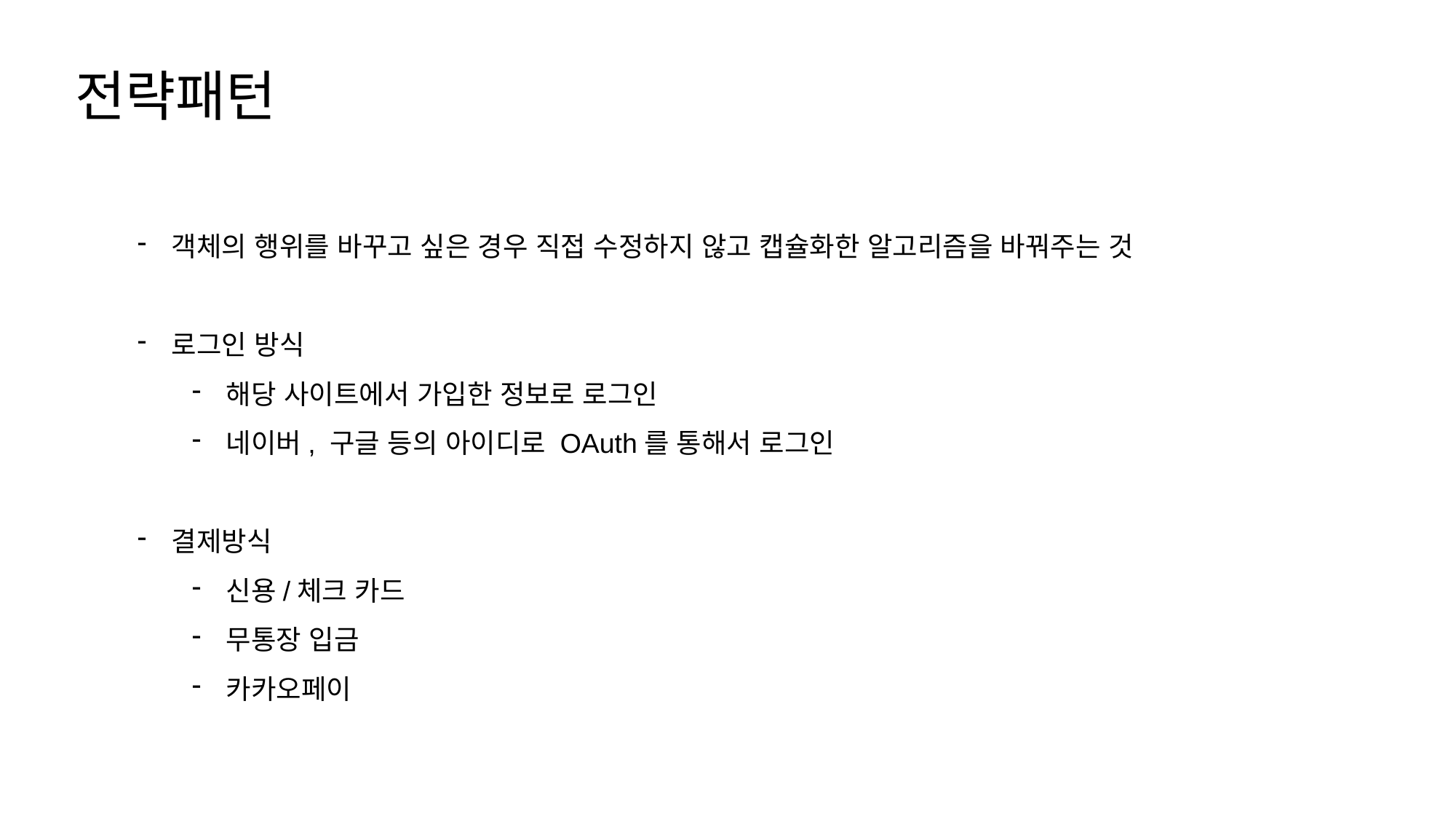

전략패턴
객체의 행위를 바꾸고 싶은 경우 직접 수정하지 않고 캡슐화한 알고리즘을 바꿔주는 것

로그인 방식
해당 사이트에서 가입한 정보로 로그인
네이버, 구글 등의 아이디로 OAuth를 통해서 로그인

결제방식
신용/체크 카드
무통장 입금
카카오페이